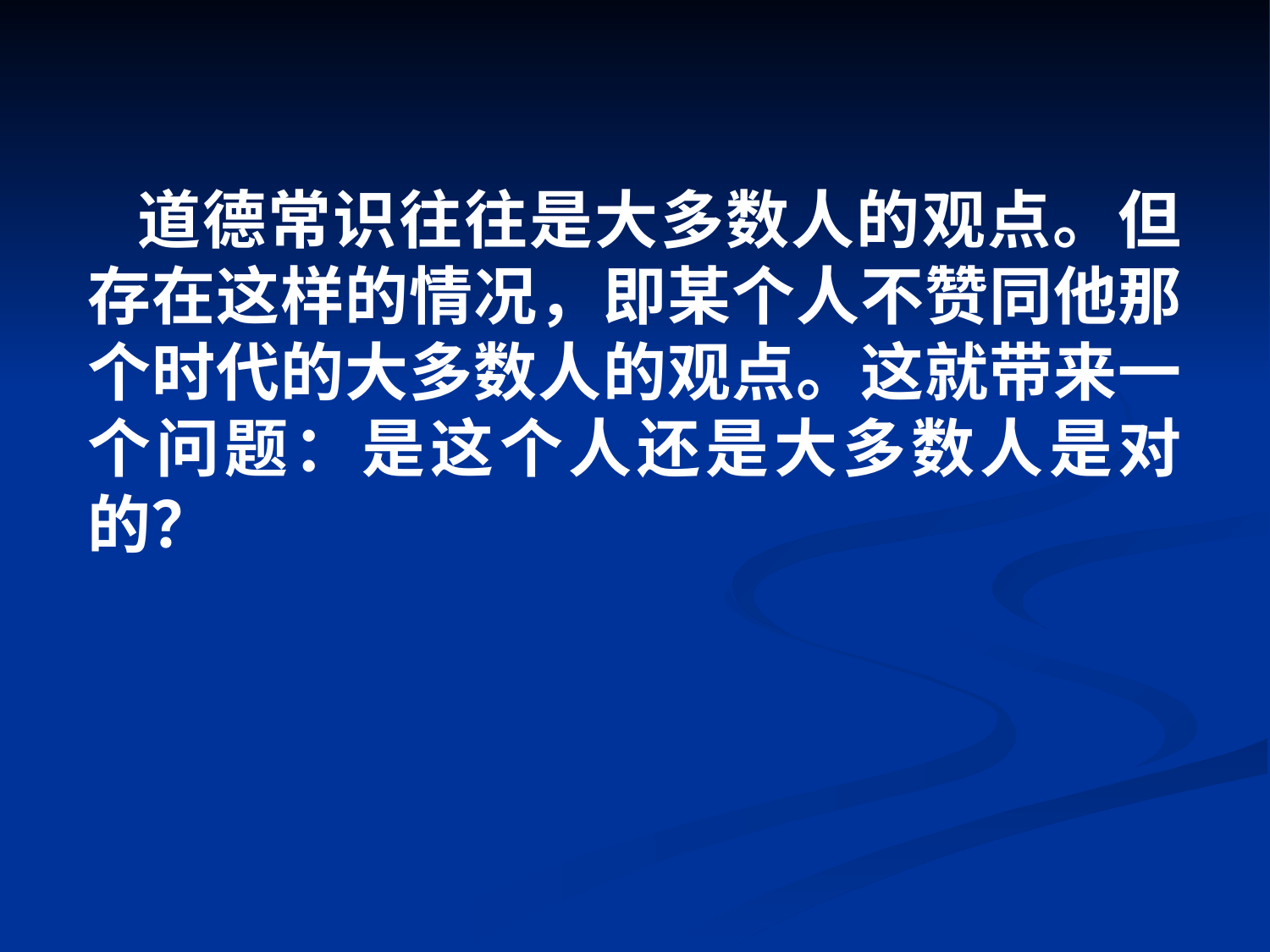

道德常识往往是大多数人的观点。但存在这样的情况，即某个人不赞同他那个时代的大多数人的观点。这就带来一个问题：是这个人还是大多数人是对的？